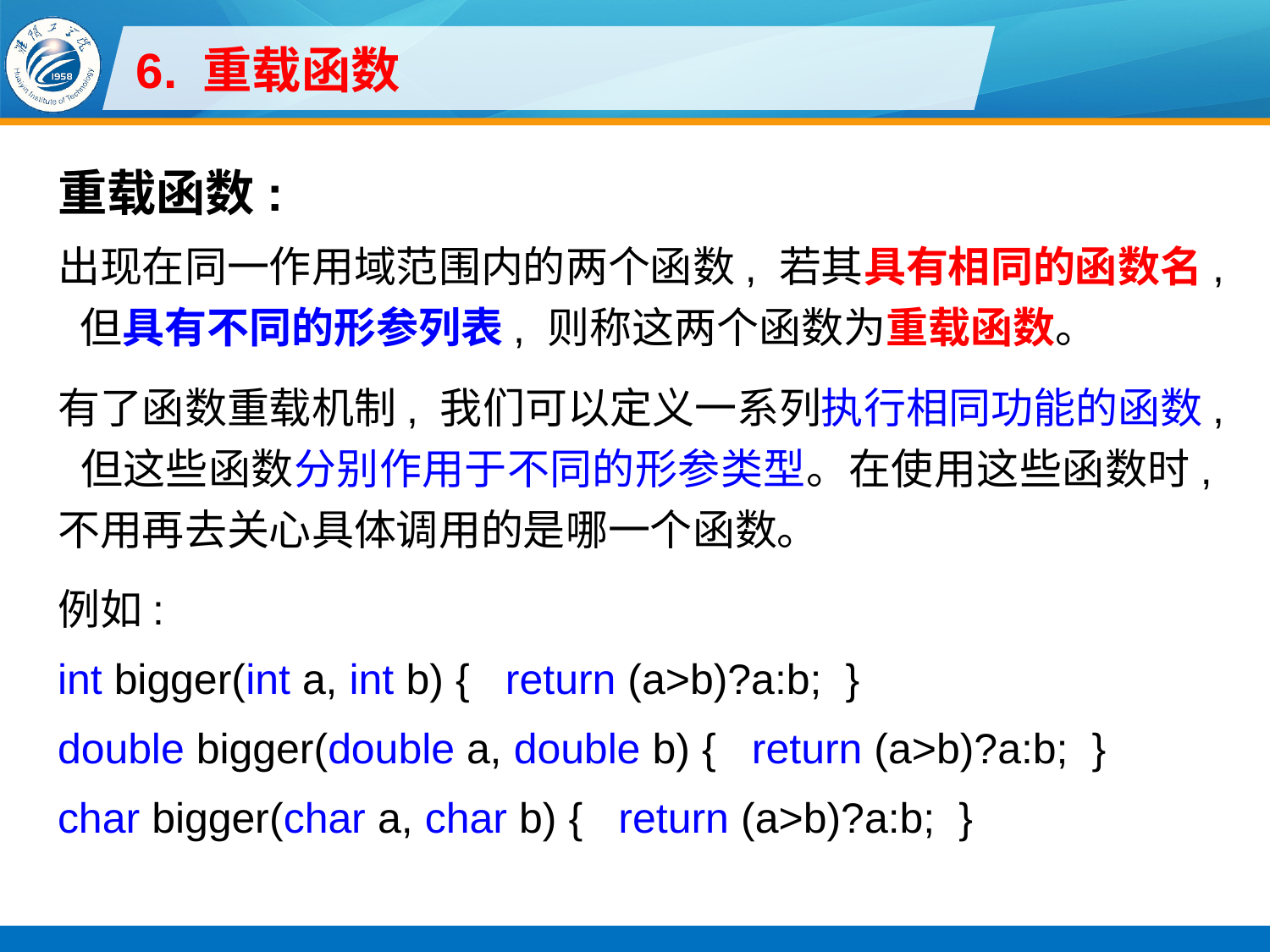

# 6. 重载函数
重载函数:
出现在同一作用域范围内的两个函数, 若其具有相同的函数名, 但具有不同的形参列表, 则称这两个函数为重载函数。
有了函数重载机制, 我们可以定义一系列执行相同功能的函数, 但这些函数分别作用于不同的形参类型。在使用这些函数时, 不用再去关心具体调用的是哪一个函数。
例如:
int bigger(int a, int b) {   return (a>b)?a:b;  }
double bigger(double a, double b) {   return (a>b)?a:b;  }
char bigger(char a, char b) {   return (a>b)?a:b;  }